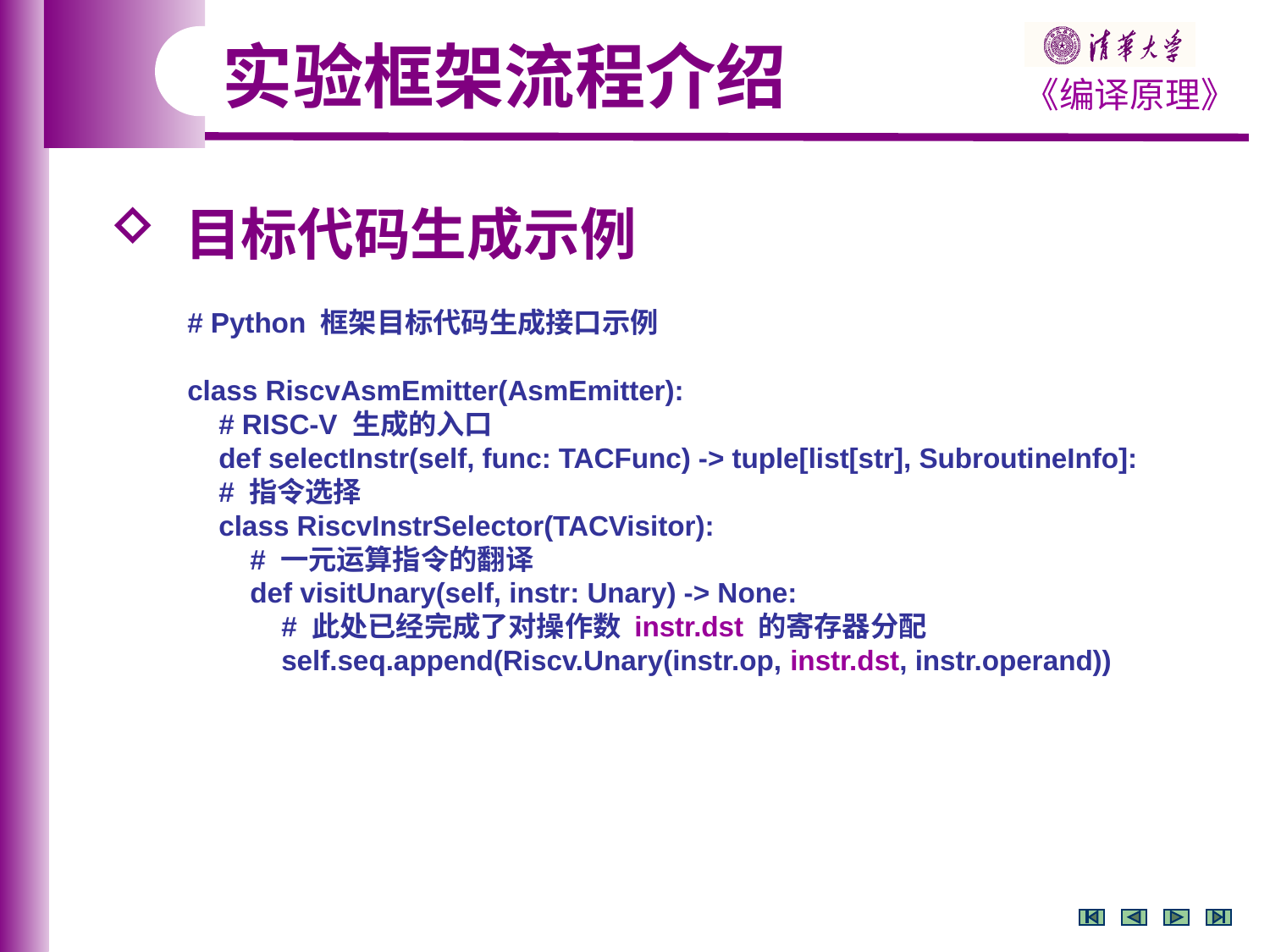

实验框架流程介绍
 目标代码生成示例
# Python 框架目标代码生成接口示例

class RiscvAsmEmitter(AsmEmitter):
    # RISC-V 生成的入口
    def selectInstr(self, func: TACFunc) -> tuple[list[str], SubroutineInfo]:
    # 指令选择
    class RiscvInstrSelector(TACVisitor):
        # 一元运算指令的翻译
        def visitUnary(self, instr: Unary) -> None:
            # 此处已经完成了对操作数 instr.dst 的寄存器分配
            self.seq.append(Riscv.Unary(instr.op, instr.dst, instr.operand))